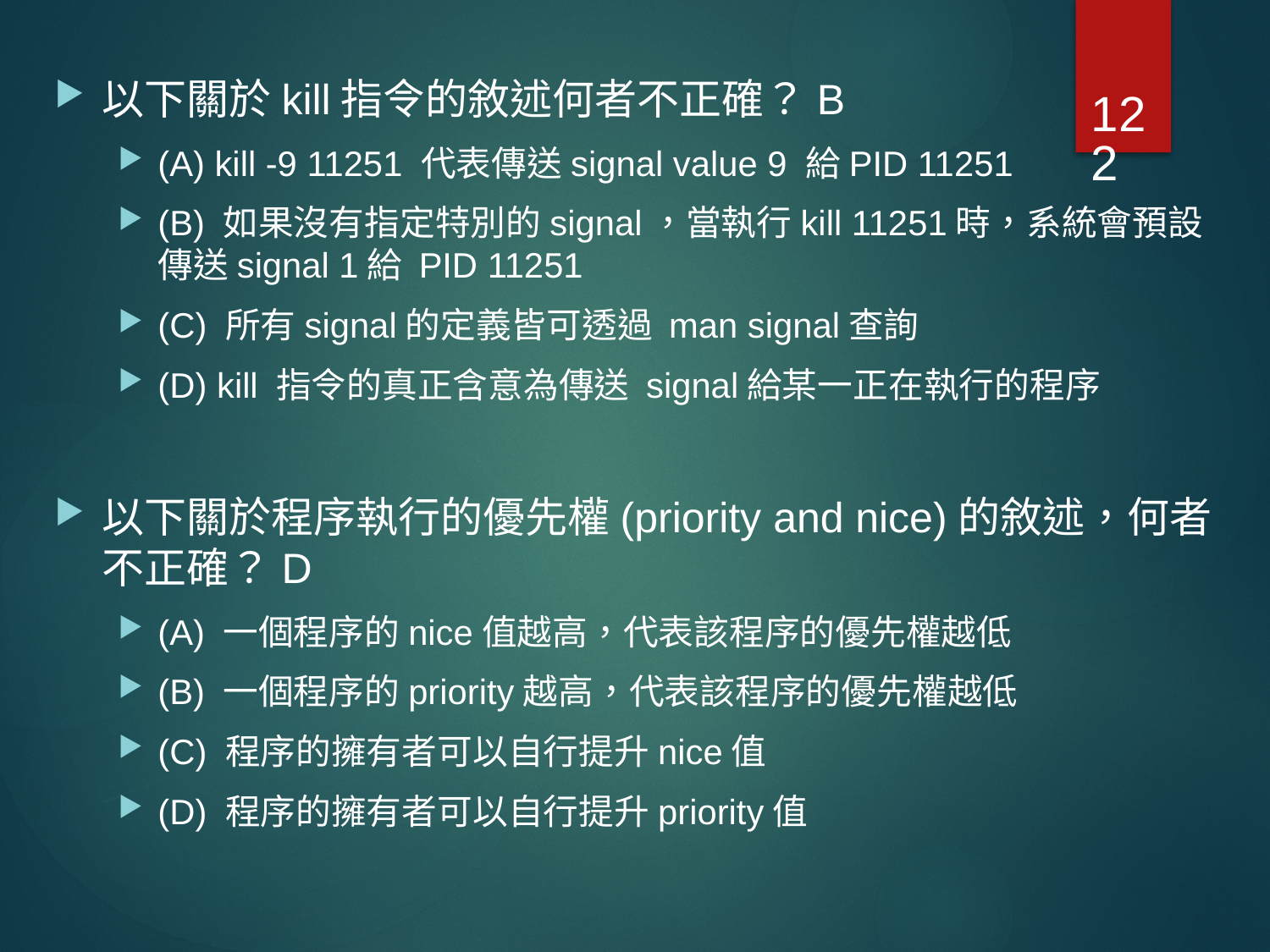

122
以下關於kill指令的敘述何者不正確？B
(A) kill -9 11251 代表傳送signal value 9 給PID 11251
(B) 如果沒有指定特別的signal，當執行kill 11251時，系統會預設傳送signal 1給 PID 11251
(C) 所有signal的定義皆可透過 man signal查詢
(D) kill 指令的真正含意為傳送 signal給某一正在執行的程序

以下關於程序執行的優先權(priority and nice)的敘述，何者不正確？D
(A) 一個程序的nice值越高，代表該程序的優先權越低
(B) 一個程序的priority越高，代表該程序的優先權越低
(C) 程序的擁有者可以自行提升nice值
(D) 程序的擁有者可以自行提升priority值